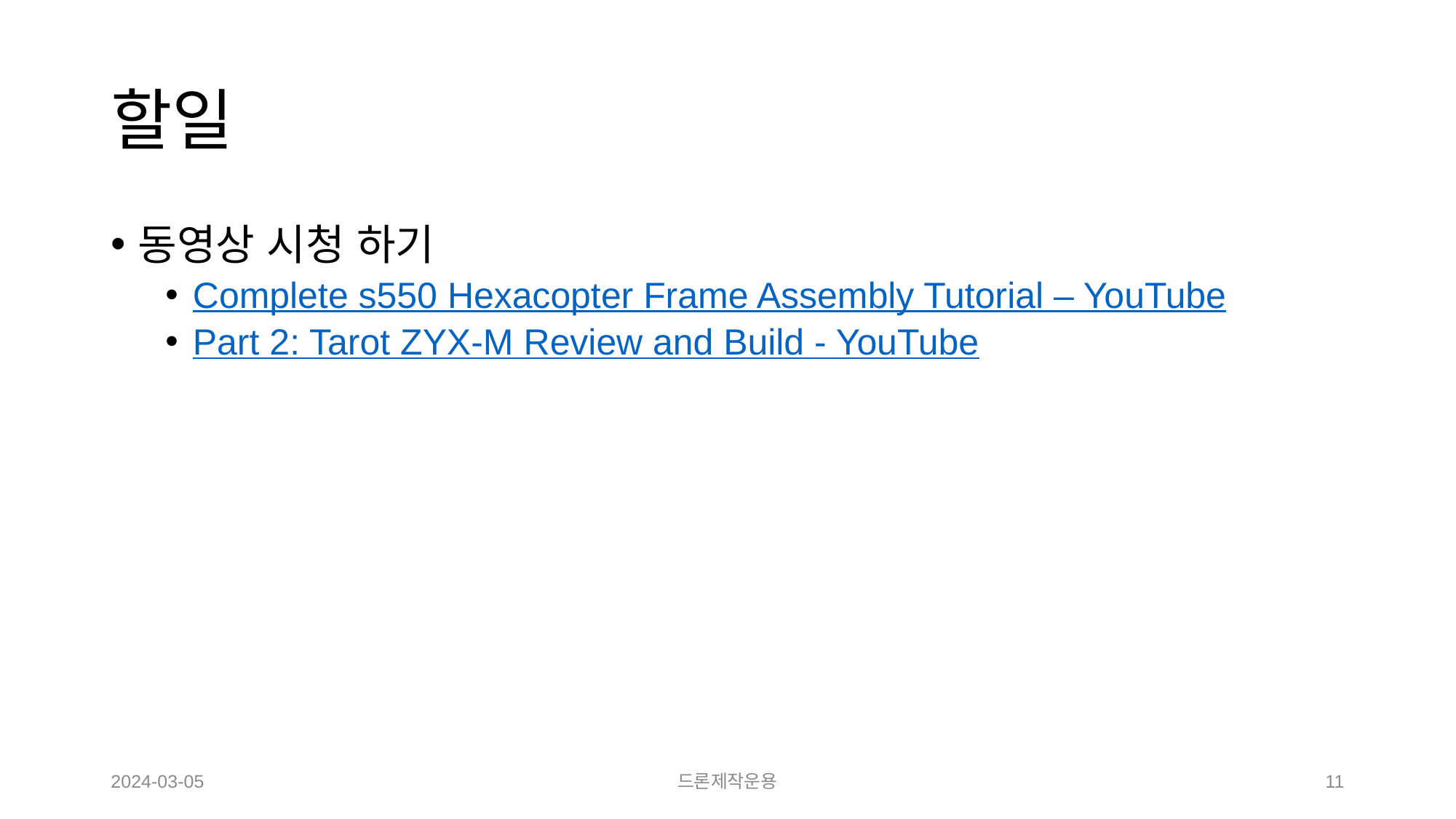

# 할일
동영상 시청 하기
Complete s550 Hexacopter Frame Assembly Tutorial – YouTube
Part 2: Tarot ZYX-M Review and Build - YouTube
2024-03-05
드론제작운용
11